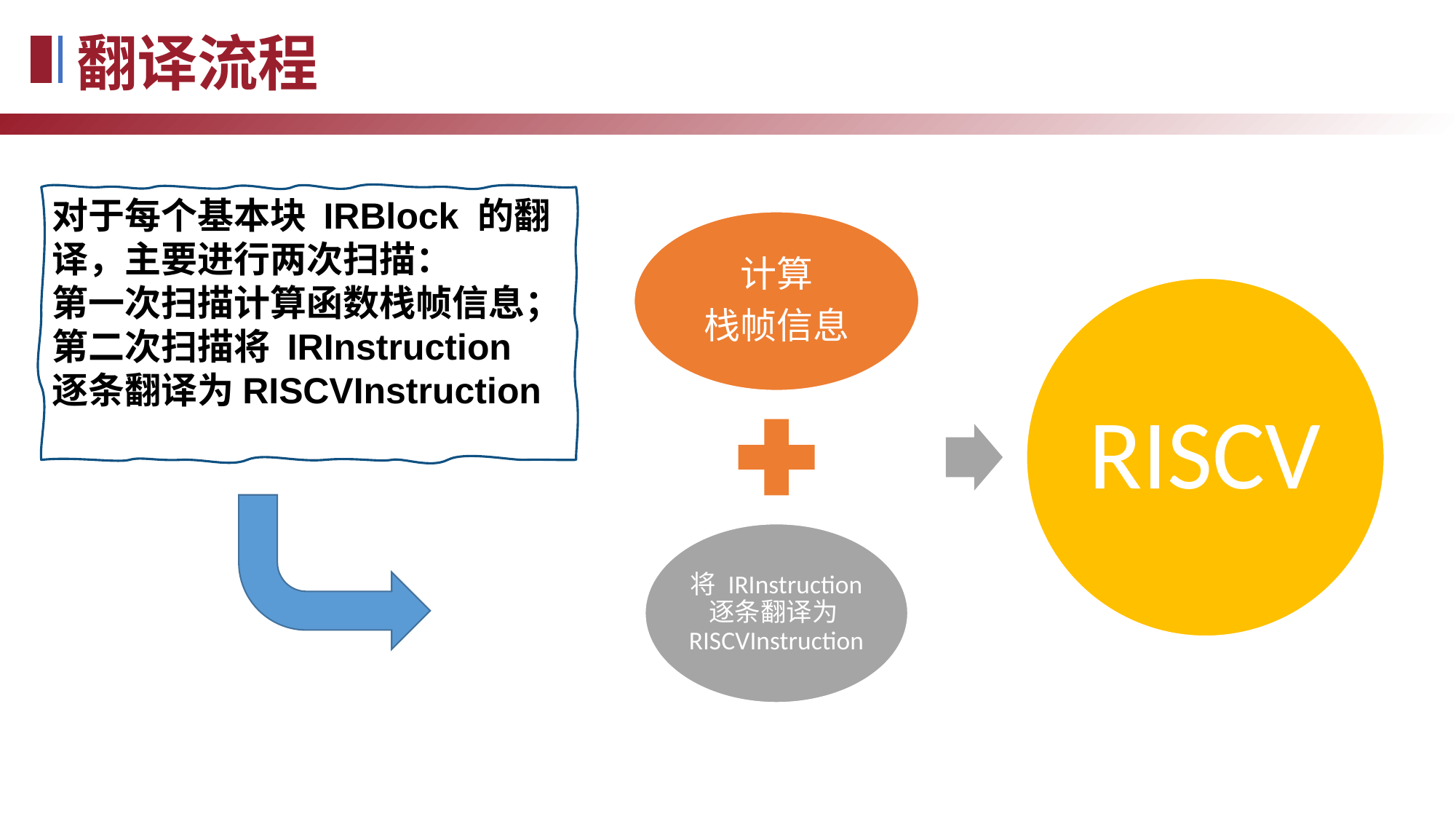

翻译流程

对于每个基本块 IRBlock 的翻译，主要进行两次扫描：
第一次扫描计算函数栈帧信息；第二次扫描将 IRInstruction 逐条翻译为RISCVInstruction

计算
栈帧信息

将 IRInstruction 逐条翻译为RISCVInstruction

RISCV